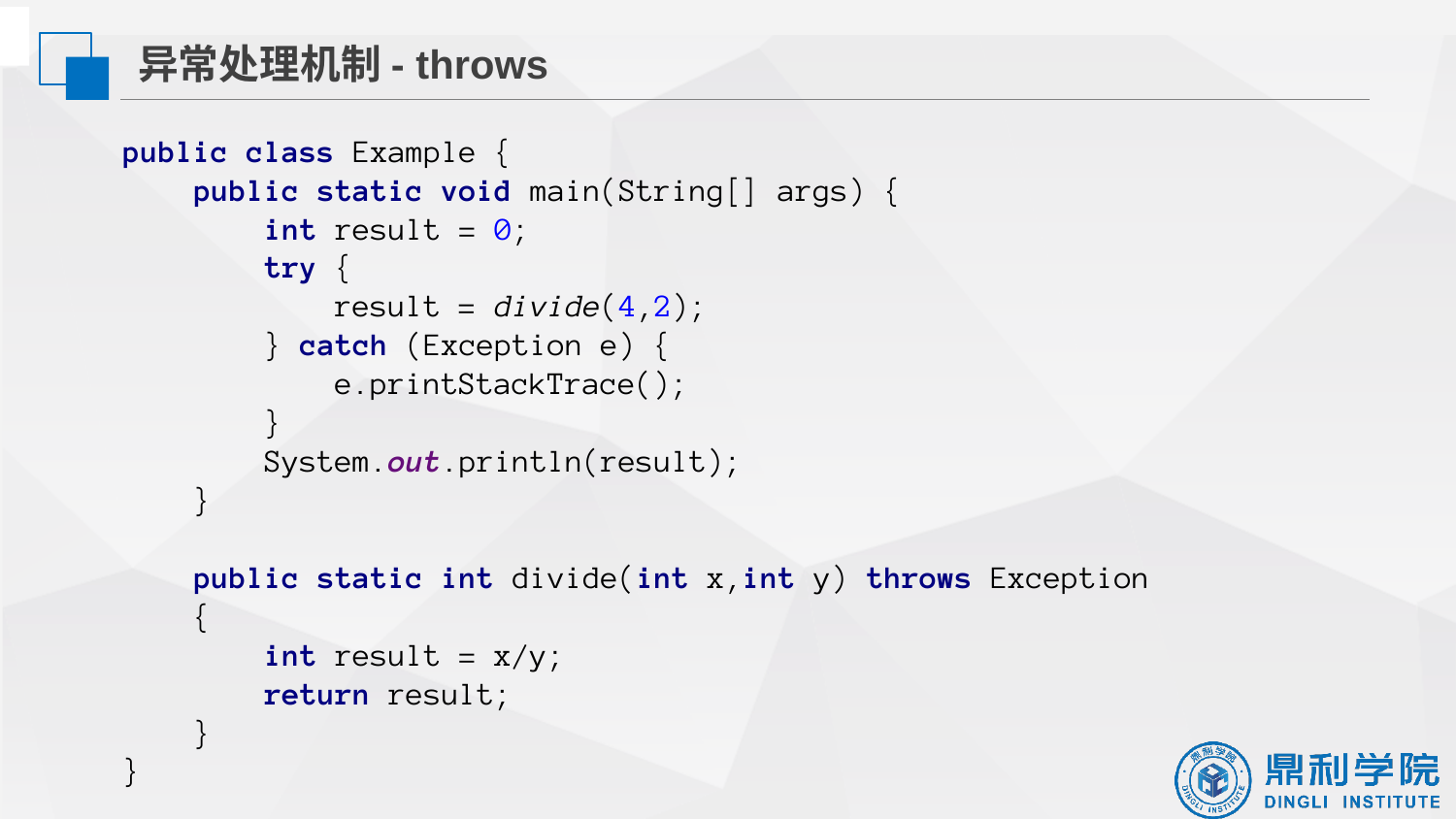

异常处理机制- throws
public class Example {
    public static void main(String[] args) {
        int result = 0;
        try {
            result = divide(4,2);
        } catch (Exception e) {
            e.printStackTrace();
        }
        System.out.println(result);
    }
    public static int divide(int x,int y) throws Exception
    {
        int result = x/y;
        return result;
    }
}